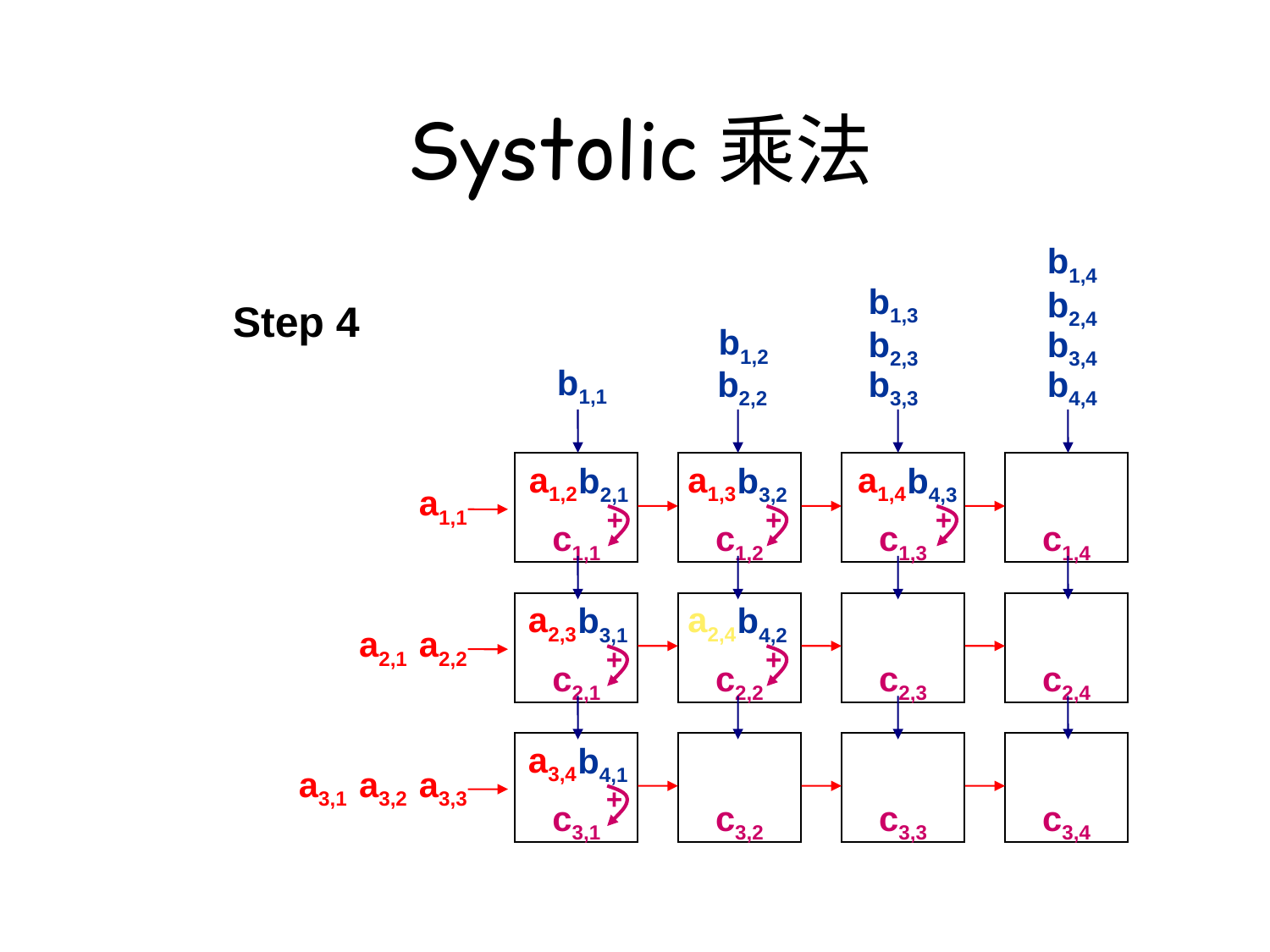

# Systolic乘法
b1,4
b1,3
b2,4
Step 4
b1,2
b2,3
b3,4
b1,1
b2,2
b3,3
b4,4

a1,2
a1,3
a1,4
b2,1
b3,2
b4,3

c1,1

c1,2

c1,3

c1,4
a1,1
+

+

+

a2,3
a2,4
b3,1
b4,2

c2,1

c2,2

c2,3

c2,4
a2,1
a2,2
+

+

a3,4
b4,1

c3,1

c3,2

c3,3

c3,4
a3,1
a3,2
a3,3
+